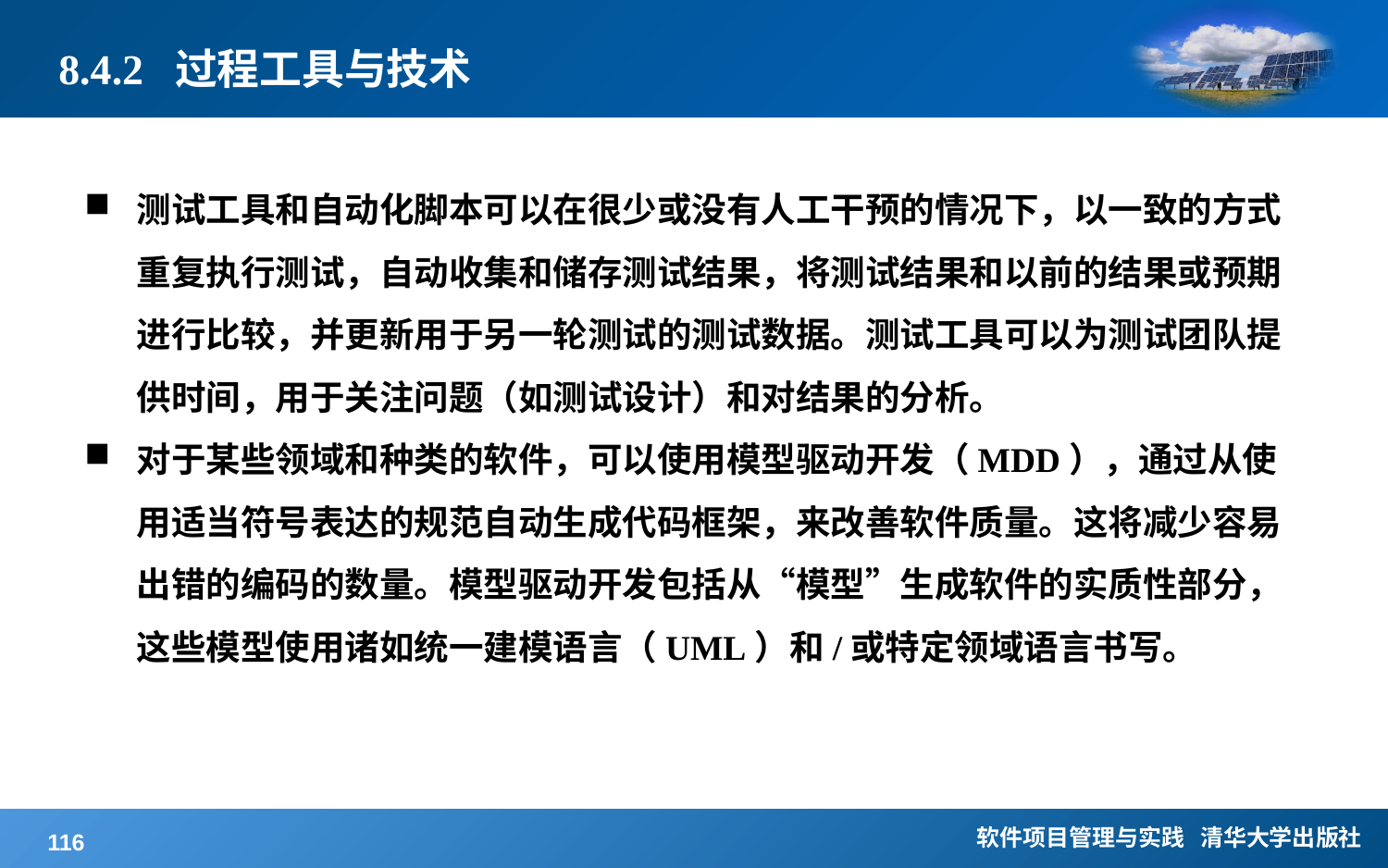

# 8.4.2  过程工具与技术
测试工具和自动化脚本可以在很少或没有人工干预的情况下，以一致的方式重复执行测试，自动收集和储存测试结果，将测试结果和以前的结果或预期进行比较，并更新用于另一轮测试的测试数据。测试工具可以为测试团队提供时间，用于关注问题（如测试设计）和对结果的分析。
对于某些领域和种类的软件，可以使用模型驱动开发（MDD），通过从使用适当符号表达的规范自动生成代码框架，来改善软件质量。这将减少容易出错的编码的数量。模型驱动开发包括从“模型”生成软件的实质性部分，这些模型使用诸如统一建模语言（UML）和/或特定领域语言书写。